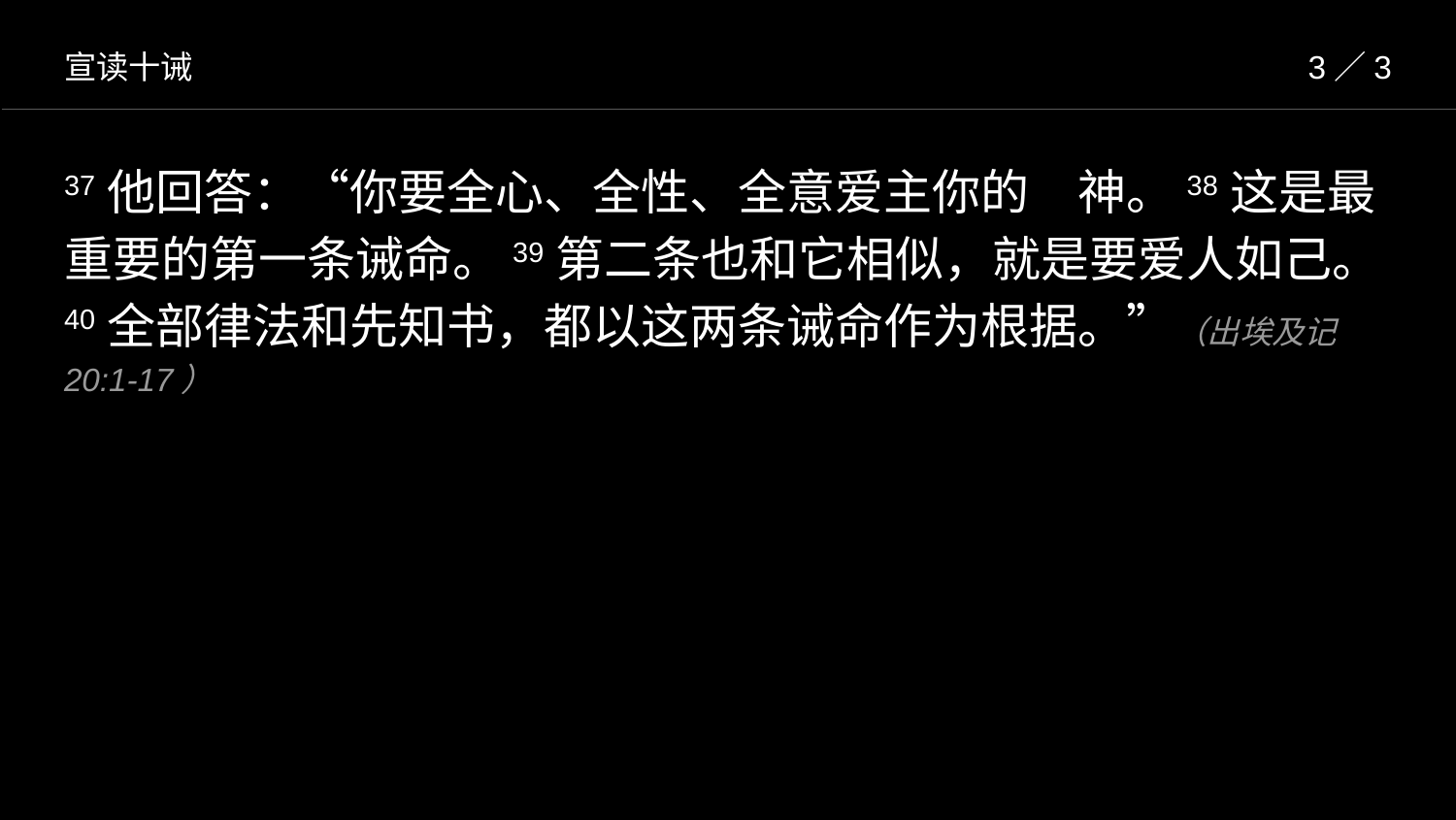

# 宣读十诫
3／3
37他回答：“你要全心、全性、全意爱主你的　神。38这是最重要的第一条诫命。39第二条也和它相似，就是要爱人如己。40全部律法和先知书，都以这两条诫命作为根据。”（出埃及记20:1-17）